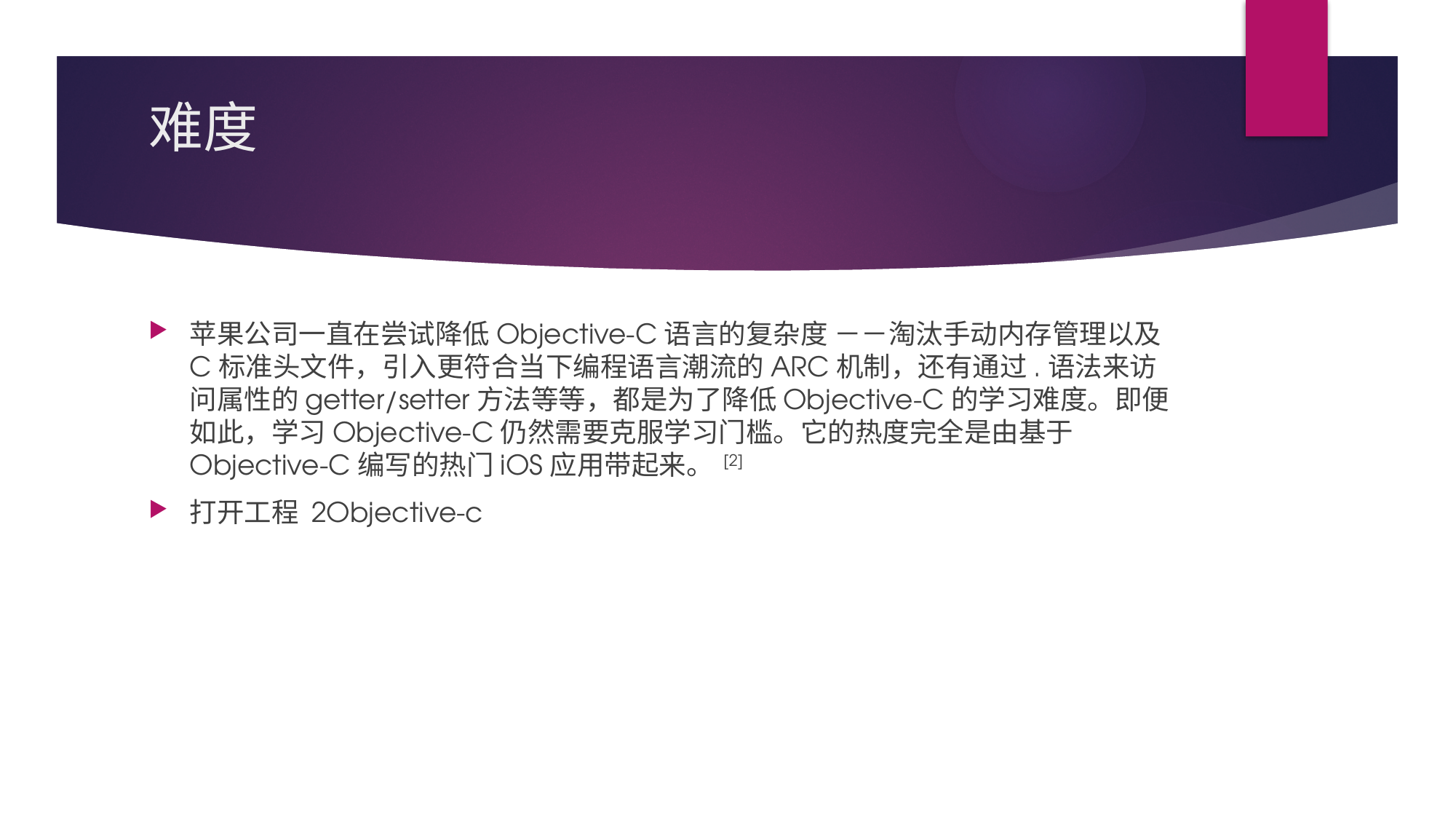

# 难度
苹果公司一直在尝试降低Objective-C语言的复杂度 －－淘汰手动内存管理以及C标准头文件，引入更符合当下编程语言潮流的ARC机制，还有通过.语法来访问属性的getter/setter方法等等，都是为了降低Objective-C的学习难度。即便如此，学习Objective-C仍然需要克服学习门槛。它的热度完全是由基于Objective-C编写的热门iOS应用带起来。 [2]
打开工程 2Objective-c